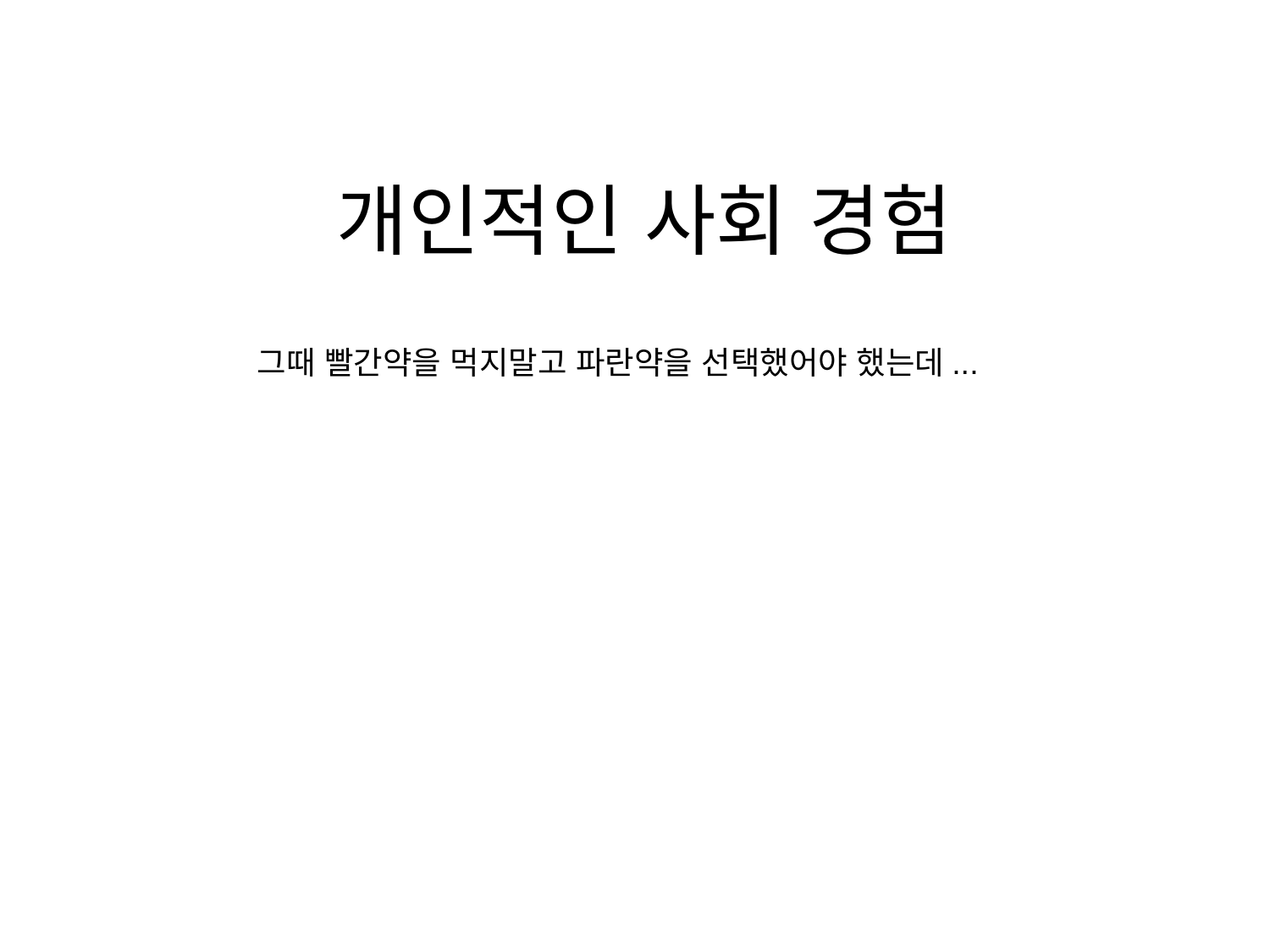

# 개인적인 사회 경험
그때 빨간약을 먹지말고 파란약을 선택했어야 했는데...